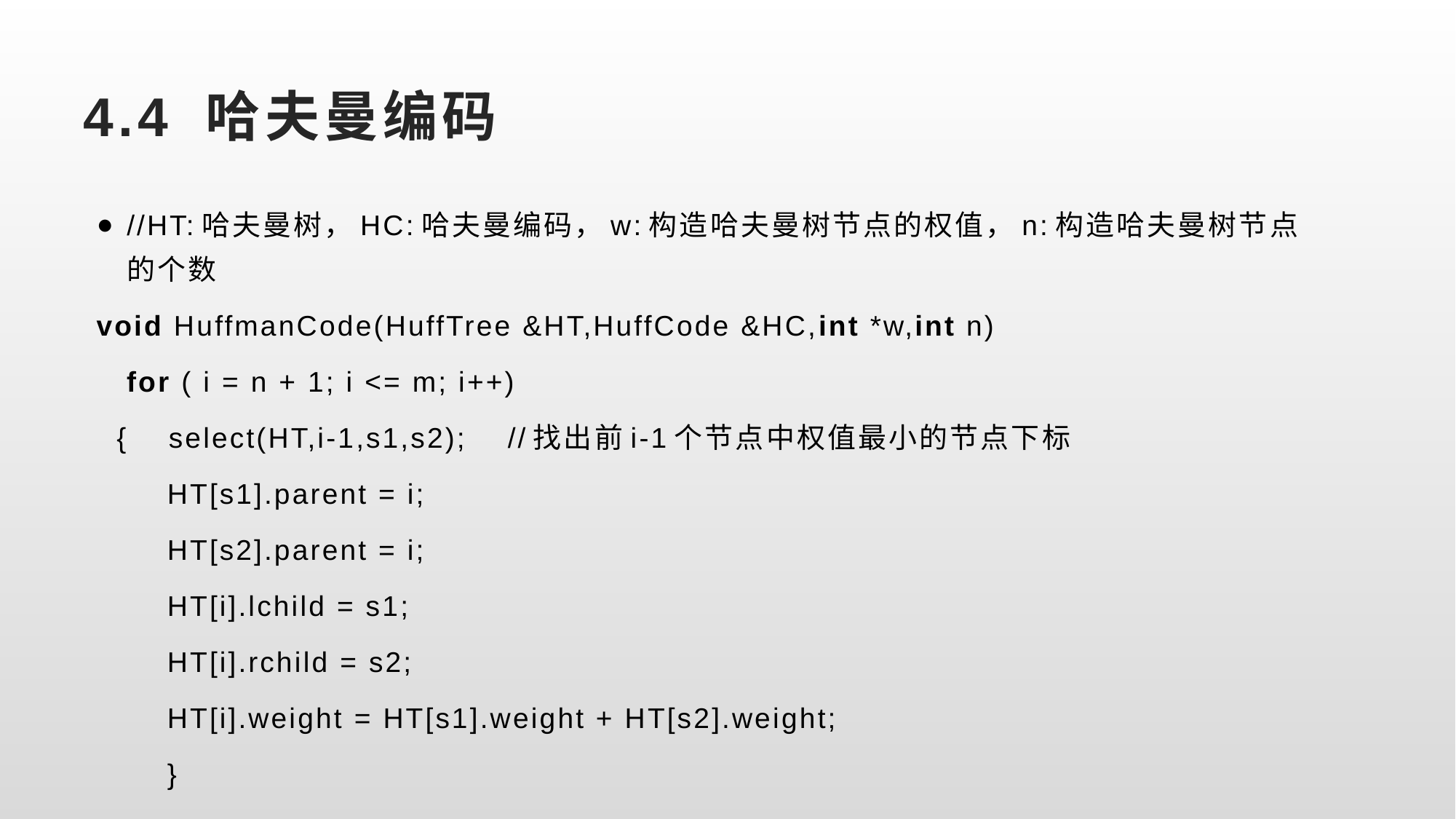

# 4.4 哈夫曼编码
//HT:哈夫曼树，HC:哈夫曼编码，w:构造哈夫曼树节点的权值，n:构造哈夫曼树节点的个数
void HuffmanCode(HuffTree &HT,HuffCode &HC,int *w,int n)
   for ( i = n + 1; i <= m; i++)
  {    select(HT,i-1,s1,s2);    //找出前i-1个节点中权值最小的节点下标
       HT[s1].parent = i;
       HT[s2].parent = i;
       HT[i].lchild = s1;
       HT[i].rchild = s2;
       HT[i].weight = HT[s1].weight + HT[s2].weight;
       }

13